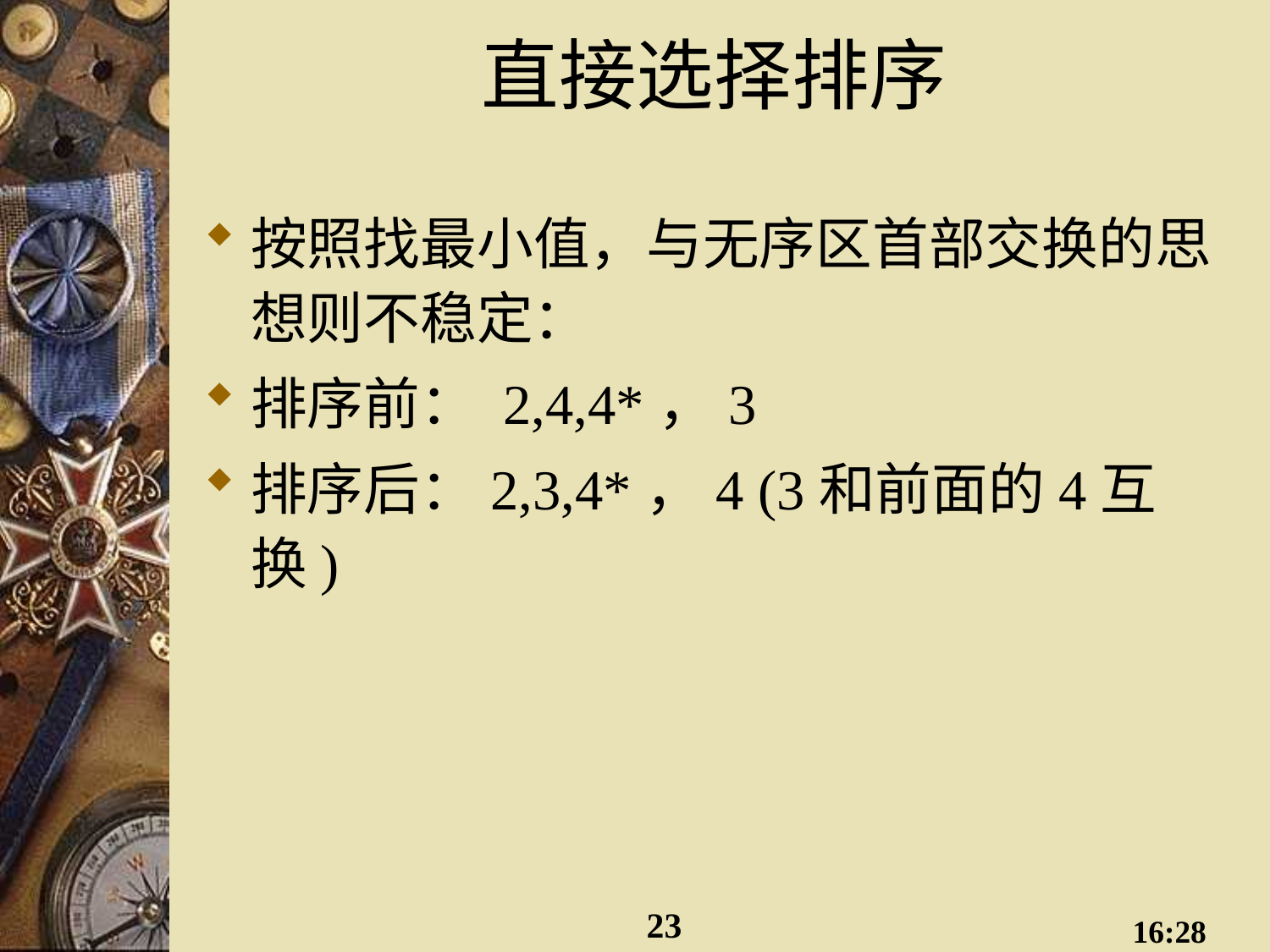

# 直接选择排序
按照找最小值，与无序区首部交换的思想则不稳定：
排序前： 2,4,4*，3
排序后：2,3,4*，4 (3和前面的4互换)